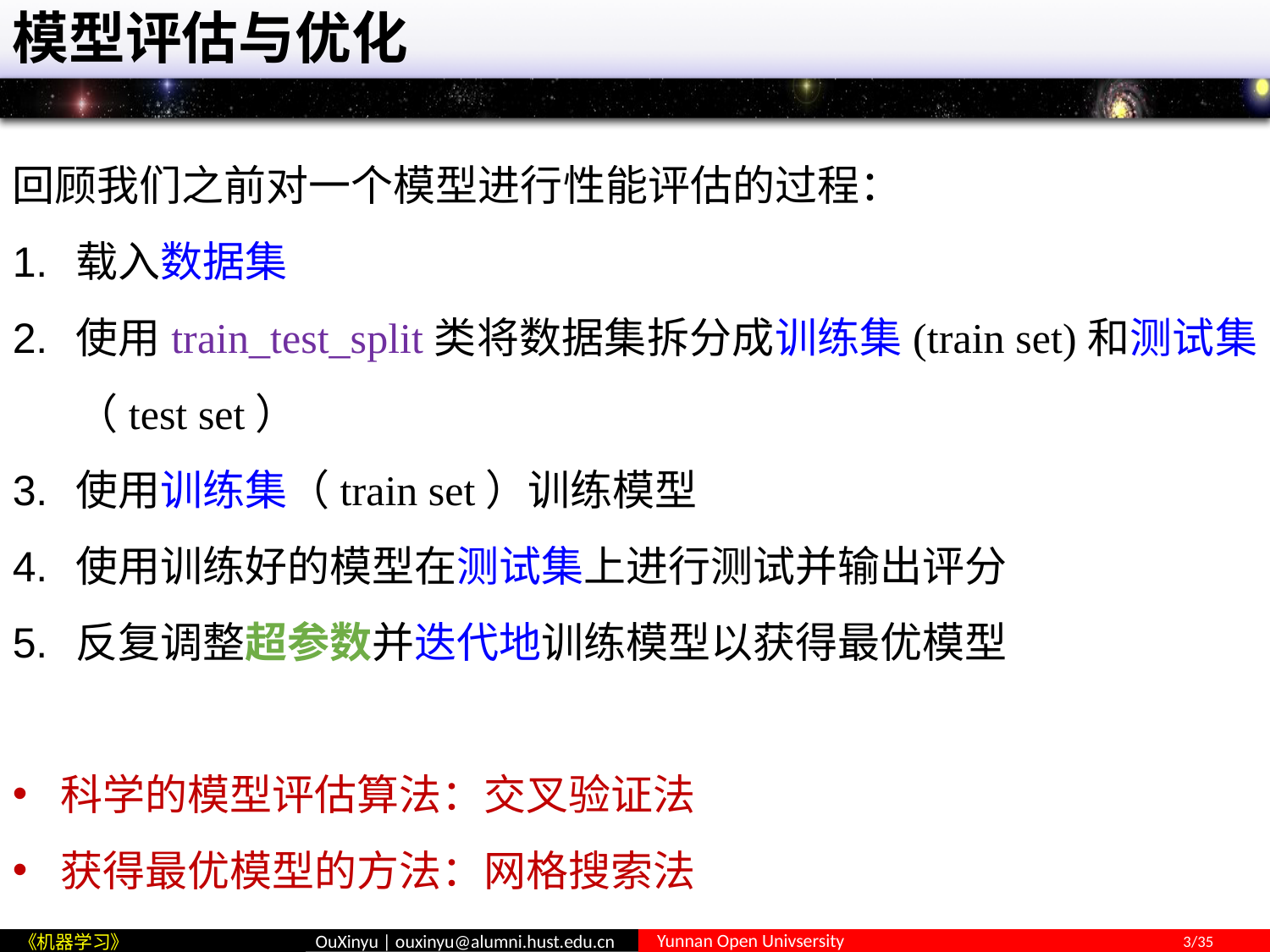

# 模型评估与优化
回顾我们之前对一个模型进行性能评估的过程：
载入数据集
使用train_test_split类将数据集拆分成训练集(train set)和测试集（test set）
使用训练集（train set）训练模型
使用训练好的模型在测试集上进行测试并输出评分
反复调整超参数并迭代地训练模型以获得最优模型

科学的模型评估算法：交叉验证法
获得最优模型的方法：网格搜索法